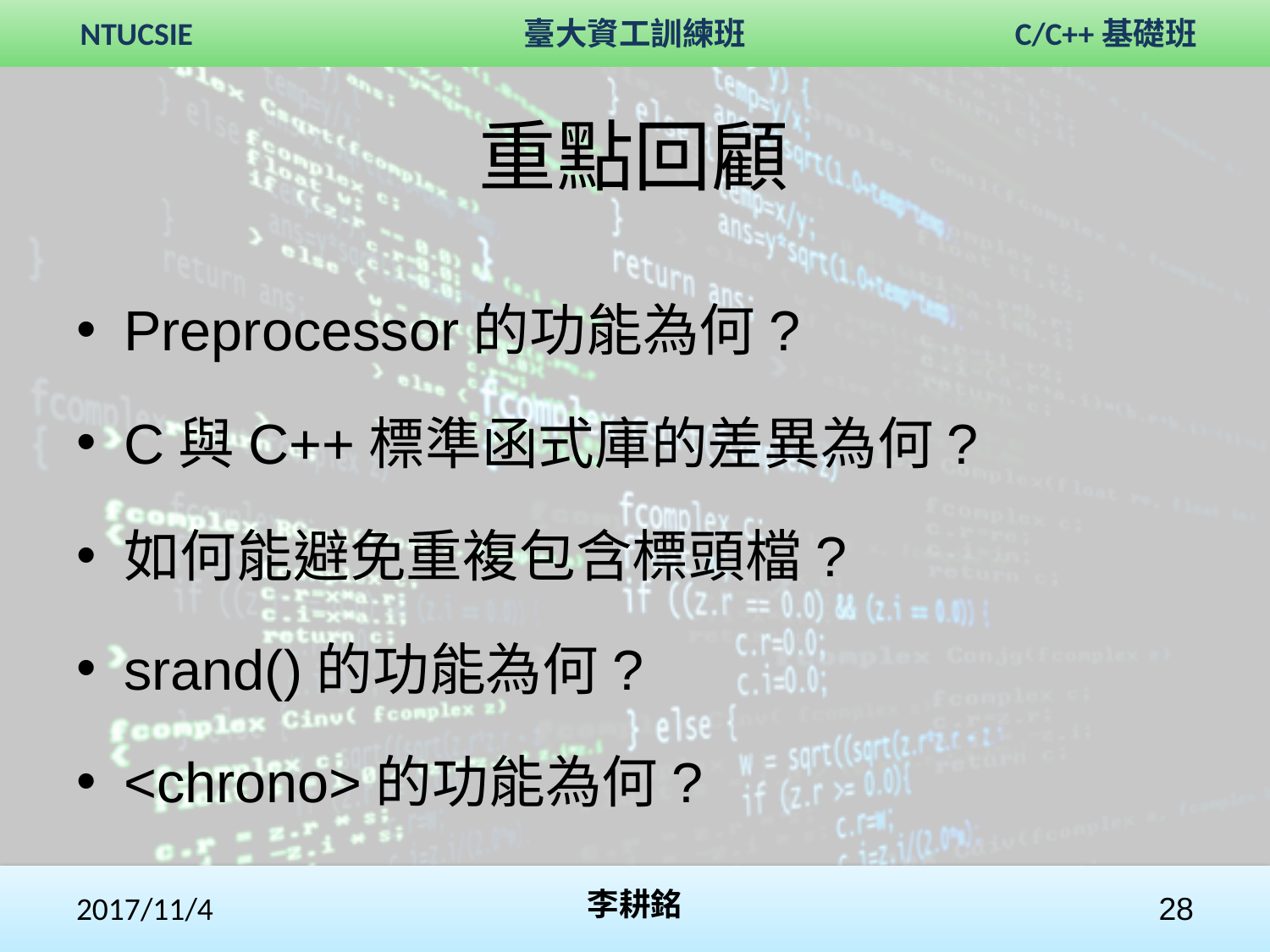

重點回顧
Preprocessor的功能為何?
C與C++標準函式庫的差異為何?
如何能避免重複包含標頭檔?
srand()的功能為何?
<chrono>的功能為何?

2017/11/4
李耕銘
28